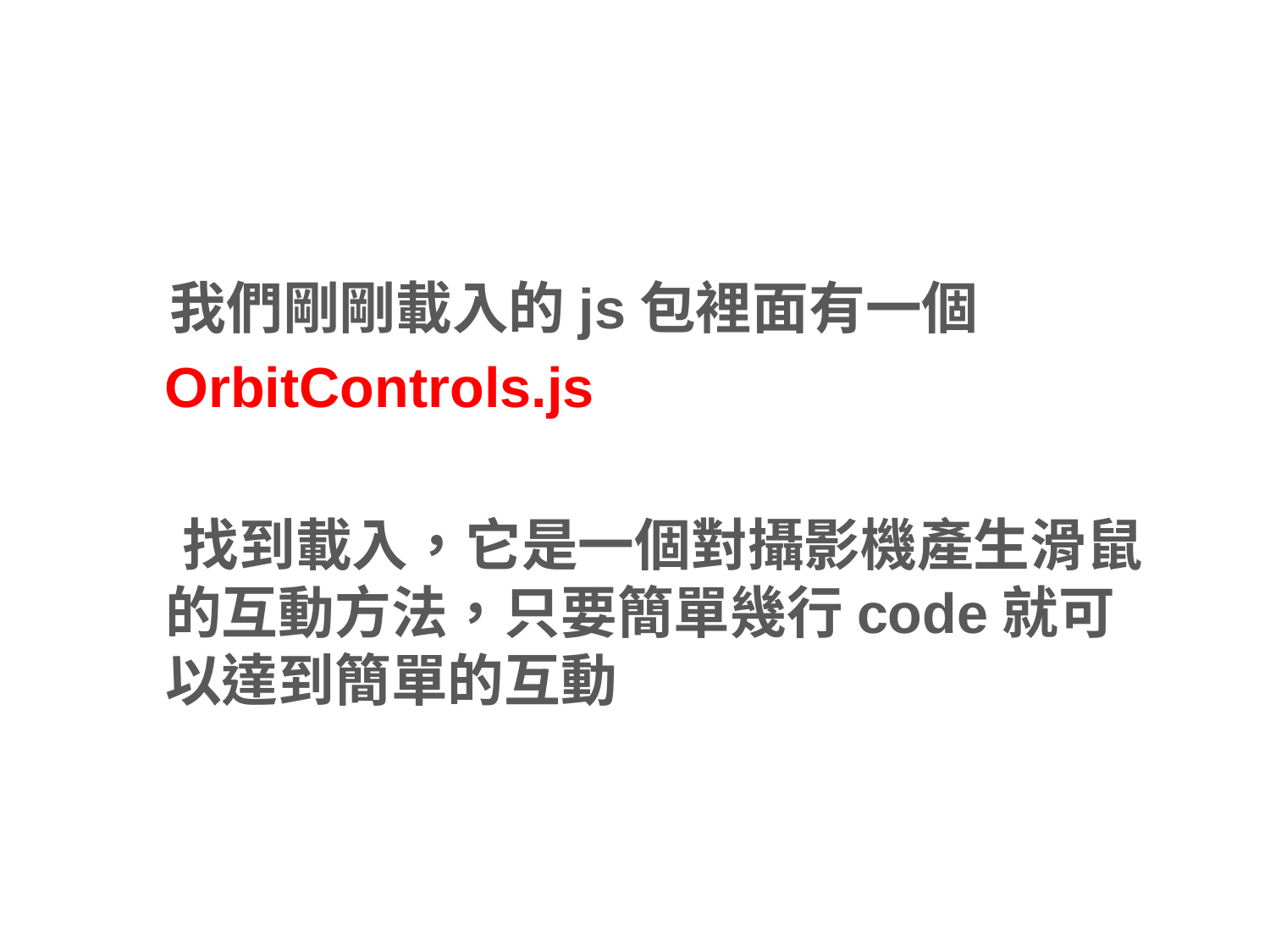

我們剛剛載入的js包裡面有一個
   OrbitControls.js

    找到載入，它是一個對攝影機產生滑鼠的互動方法，只要簡單幾行code就可以達到簡單的互動